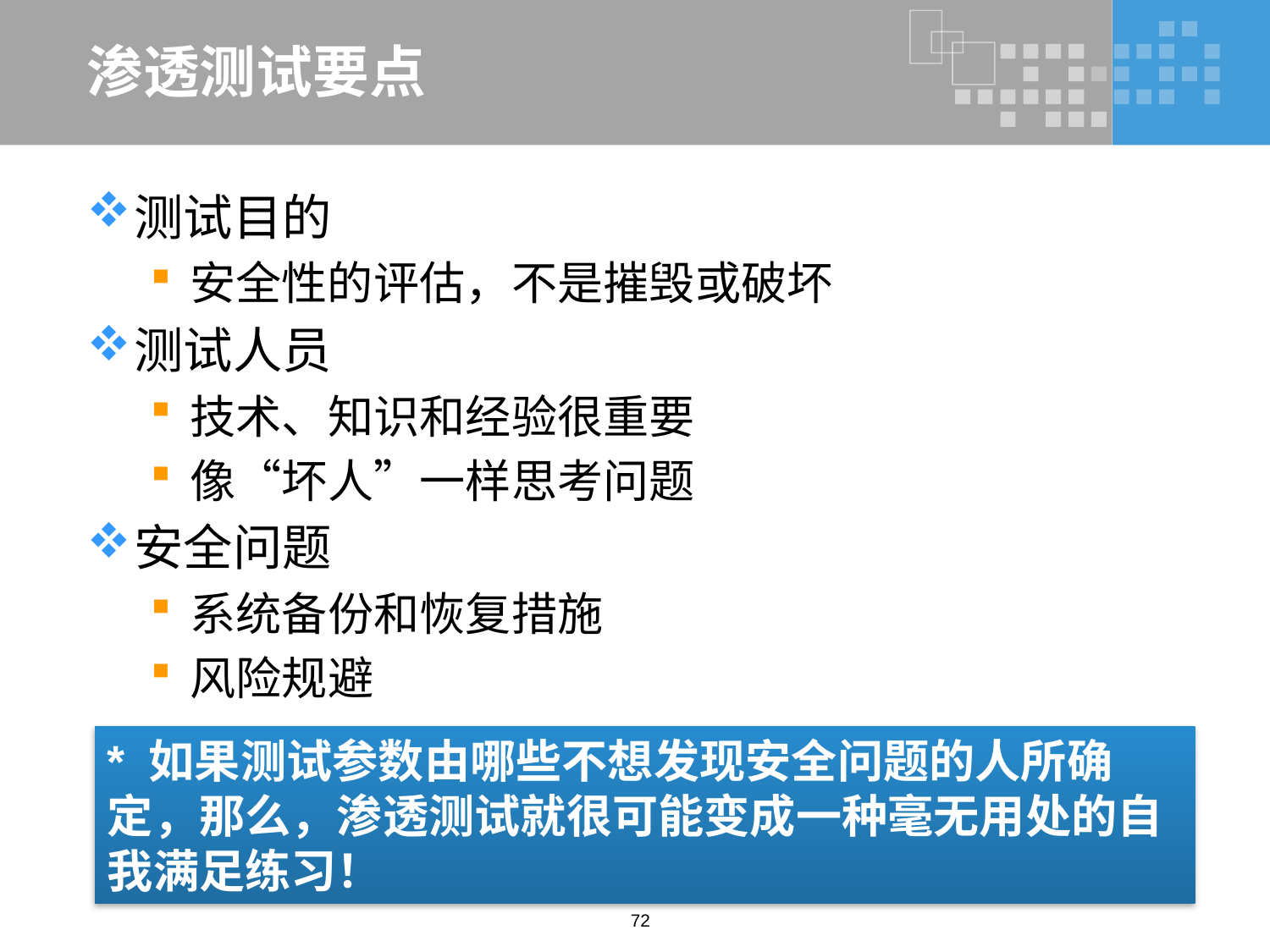

# 渗透测试要点
测试目的
安全性的评估，不是摧毁或破坏
测试人员
技术、知识和经验很重要
像“坏人”一样思考问题
安全问题
系统备份和恢复措施
风险规避
* 如果测试参数由哪些不想发现安全问题的人所确定，那么，渗透测试就很可能变成一种毫无用处的自我满足练习！
72